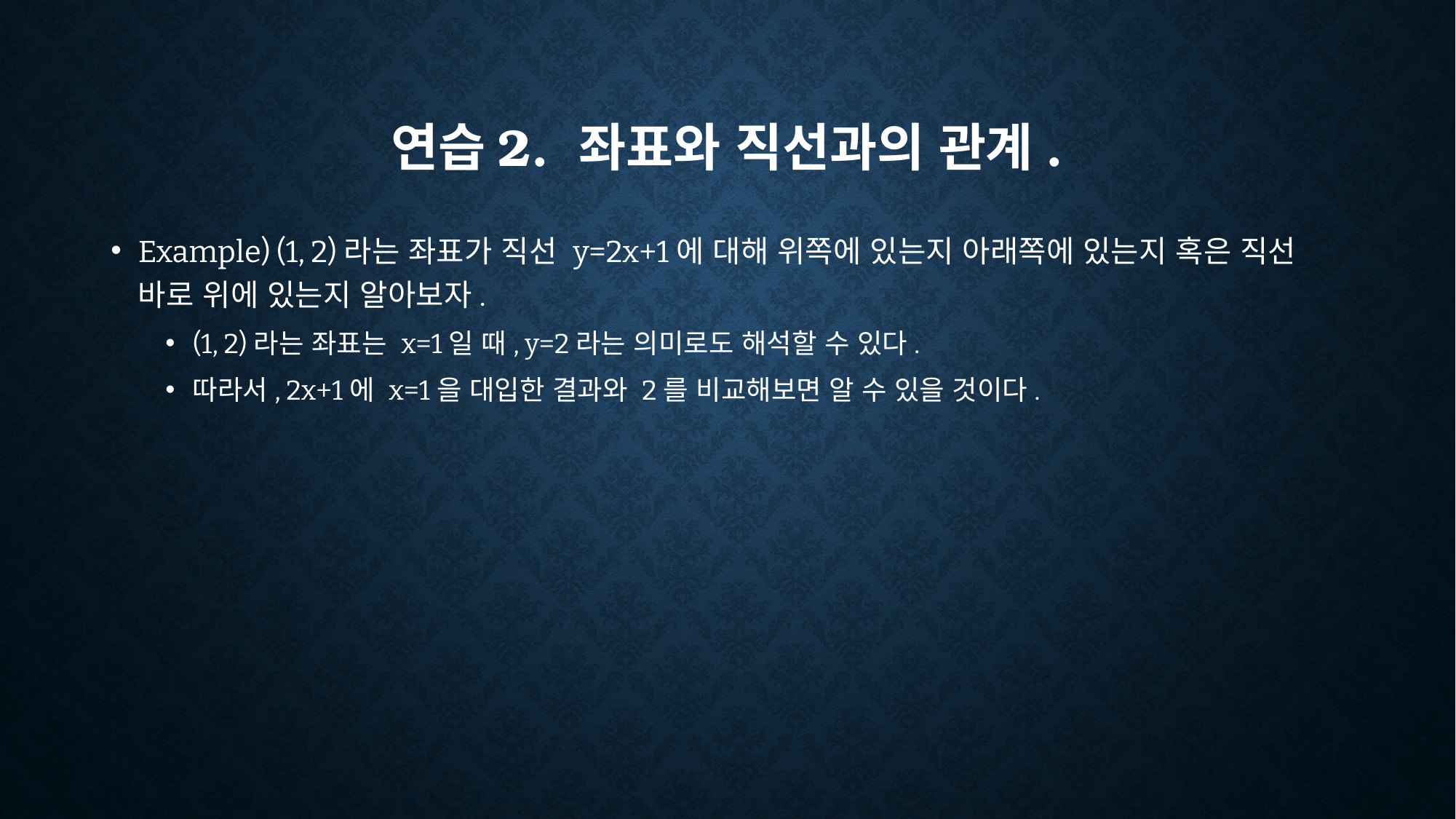

# 연습2. 좌표와 직선과의 관계.
Example) (1, 2)라는 좌표가 직선 y=2x+1에 대해 위쪽에 있는지 아래쪽에 있는지 혹은 직선 바로 위에 있는지 알아보자.
(1, 2)라는 좌표는 x=1일 때, y=2라는 의미로도 해석할 수 있다.
따라서, 2x+1에 x=1을 대입한 결과와 2를 비교해보면 알 수 있을 것이다.